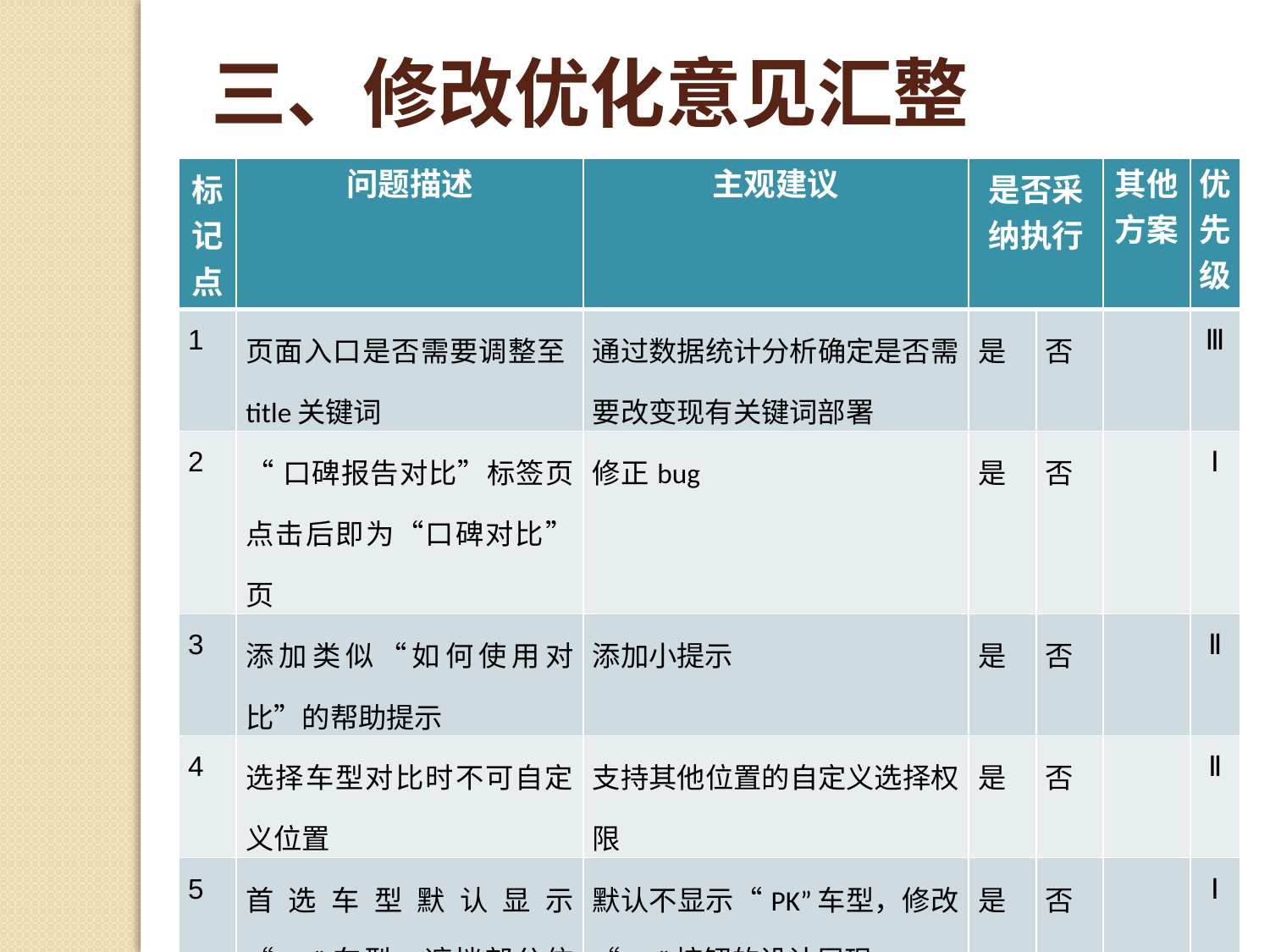

三、修改优化意见汇整
| 标记点 | 问题描述 | 主观建议 | 是否采纳执行 |  | 其他方案 | 优先级 |
| --- | --- | --- | --- | --- | --- | --- |
| 1 | 页面入口是否需要调整至title关键词 | 通过数据统计分析确定是否需要改变现有关键词部署 | 是 | 否 |  | Ⅲ |
| 2 | “口碑报告对比”标签页点击后即为“口碑对比”页 | 修正bug | 是 | 否 |  | Ⅰ |
| 3 | 添加类似“如何使用对比”的帮助提示 | 添加小提示 | 是 | 否 |  | Ⅱ |
| 4 | 选择车型对比时不可自定义位置 | 支持其他位置的自定义选择权限 | 是 | 否 |  | Ⅱ |
| 5 | 首选车型默认显示 “PK”车型，遮挡部分信息 | 默认不显示“PK”车型，修改“PK”按钮的设计展现 | 是 | 否 |  | Ⅰ |